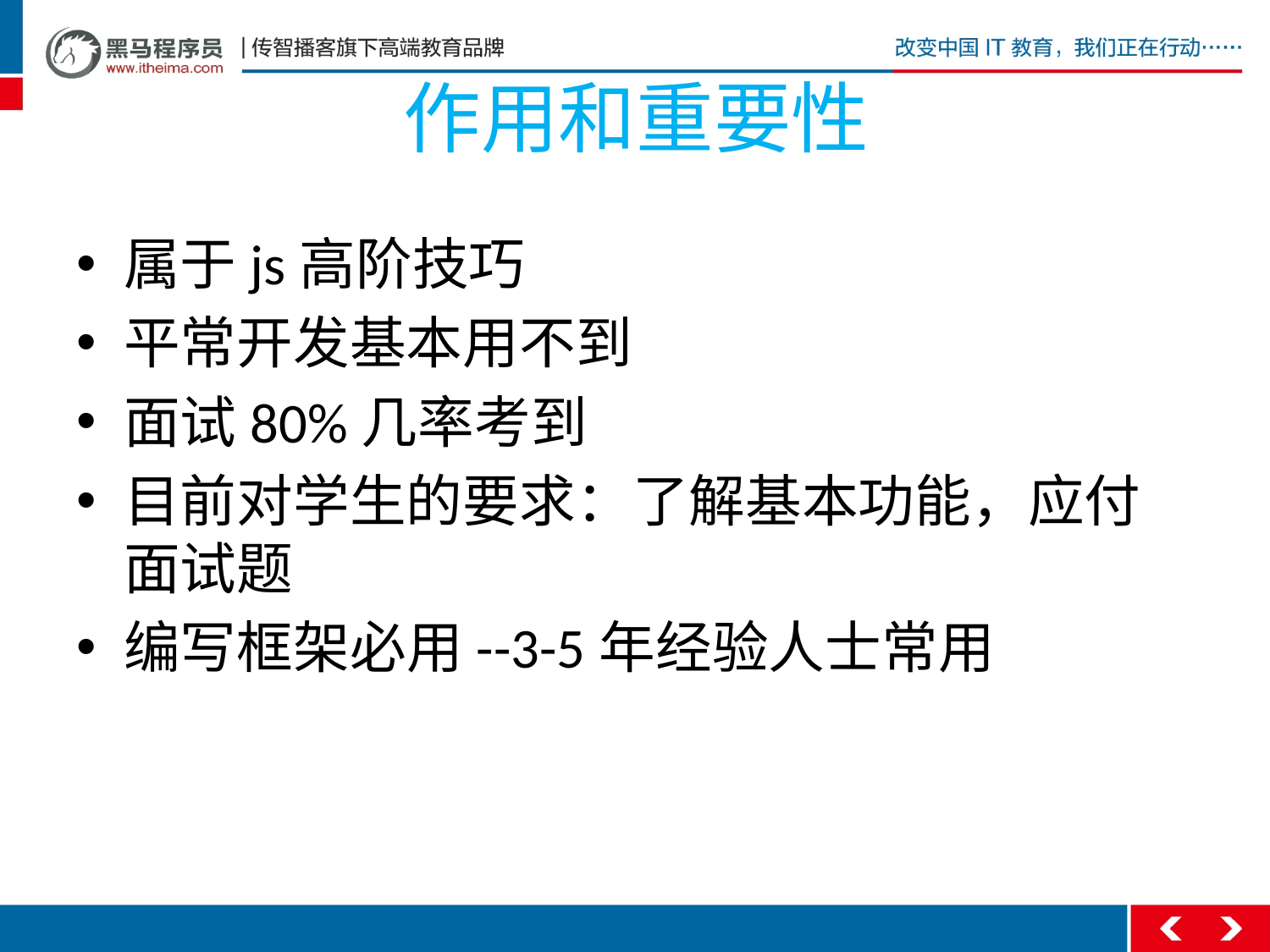

# 作用和重要性
属于js高阶技巧
平常开发基本用不到
面试80%几率考到
目前对学生的要求：了解基本功能，应付面试题
编写框架必用--3-5年经验人士常用